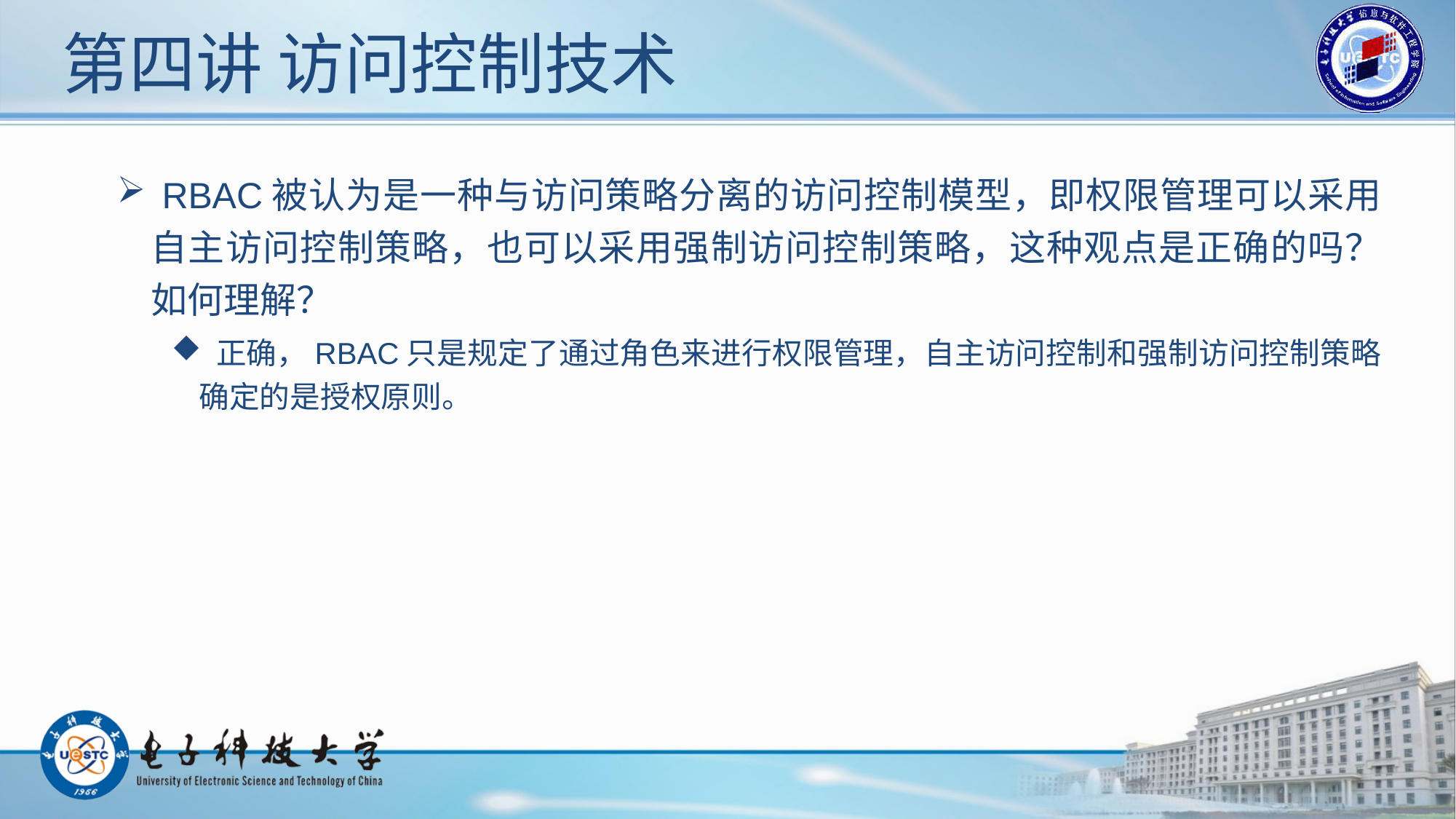

# 第四讲 访问控制技术
 RBAC被认为是一种与访问策略分离的访问控制模型，即权限管理可以采用自主访问控制策略，也可以采用强制访问控制策略，这种观点是正确的吗？如何理解？
 正确，RBAC只是规定了通过角色来进行权限管理，自主访问控制和强制访问控制策略确定的是授权原则。